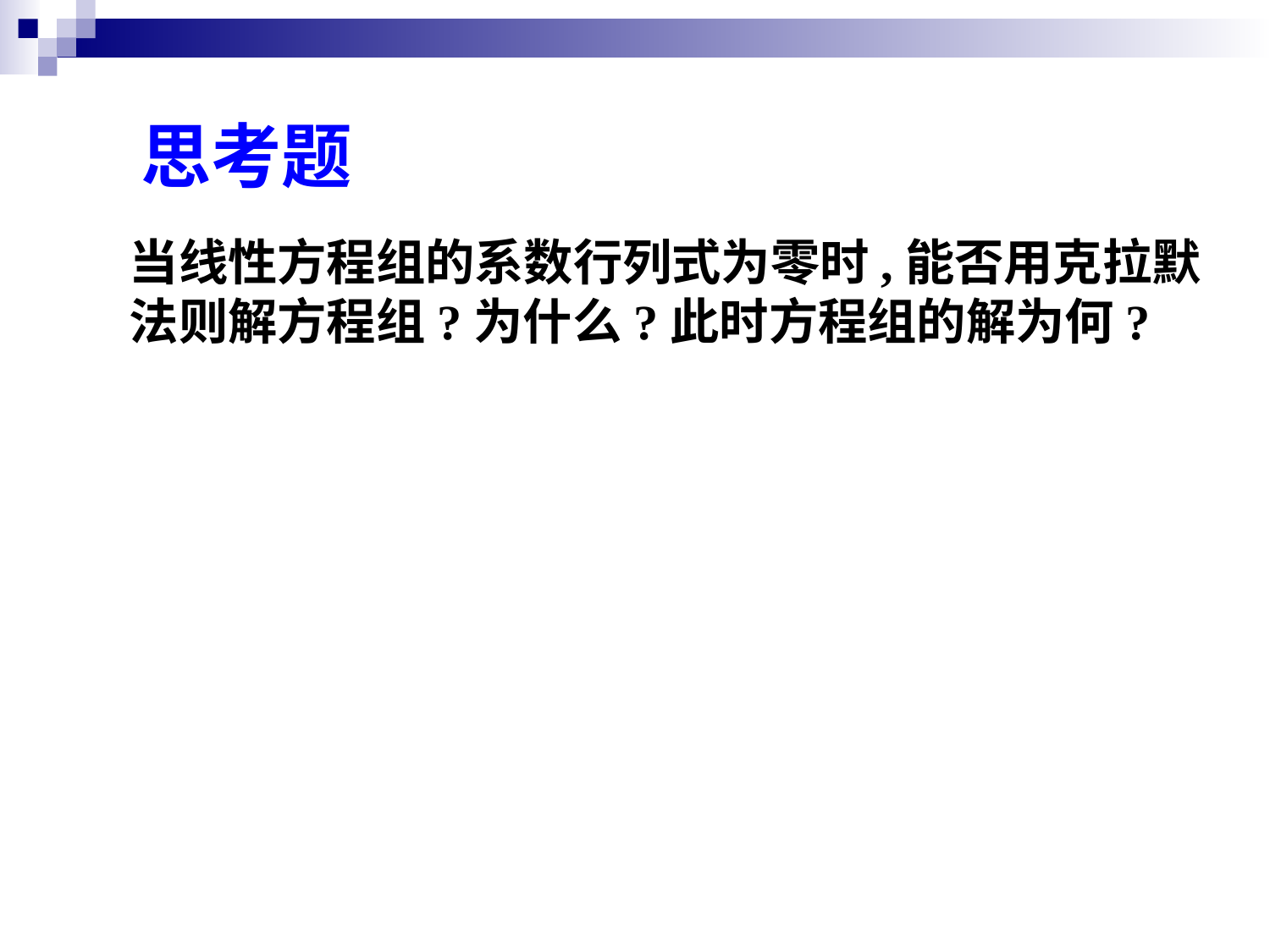

思考题
当线性方程组的系数行列式为零时,能否用克拉默
法则解方程组?为什么?此时方程组的解为何?